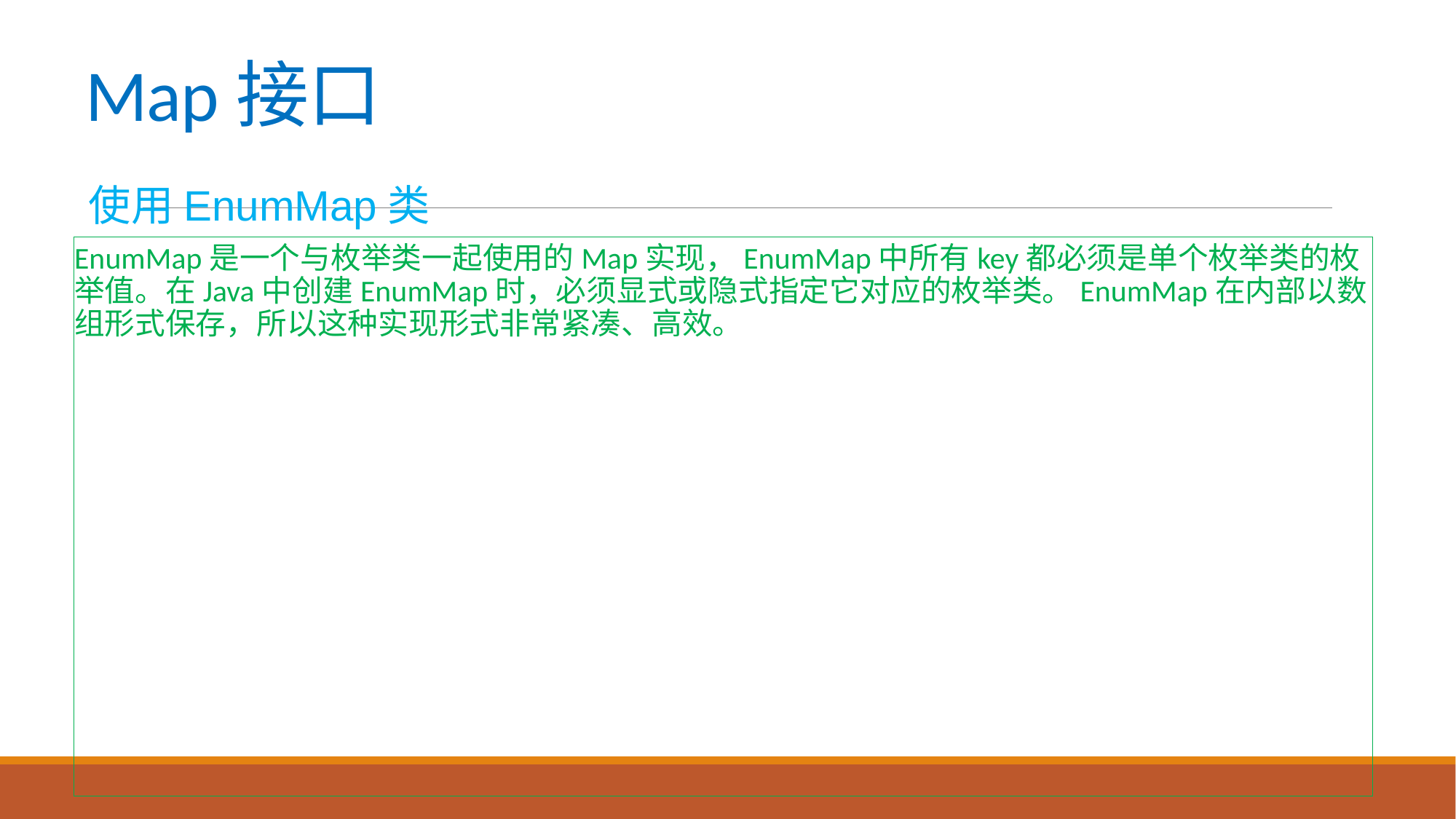

# Map接口
使用EnumMap类
EnumMap是一个与枚举类一起使用的Map实现，EnumMap中所有key都必须是单个枚举类的枚举值。在Java中创建EnumMap时，必须显式或隐式指定它对应的枚举类。EnumMap在内部以数组形式保存，所以这种实现形式非常紧凑、高效。